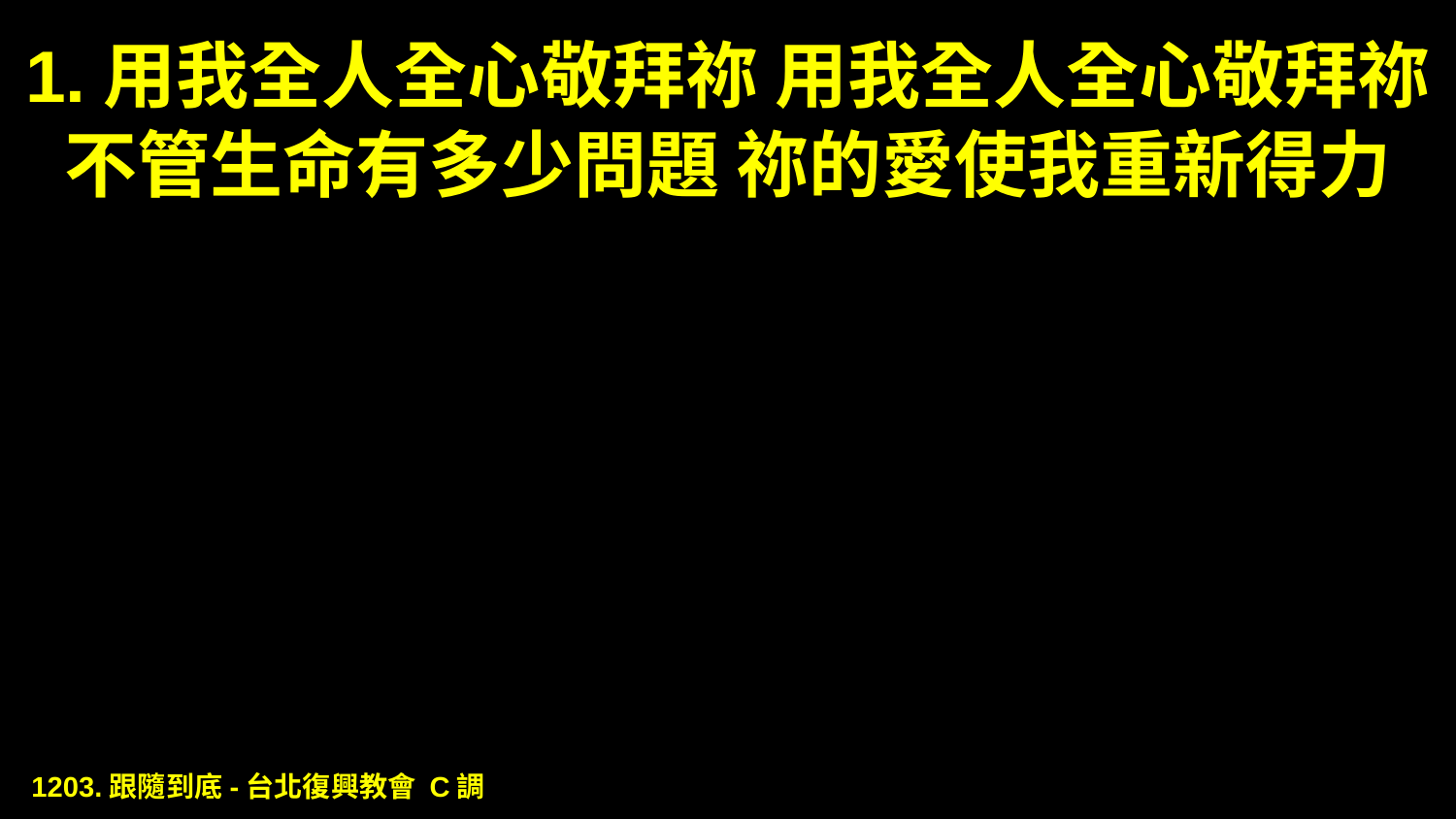

# 1.用我全人全心敬拜祢 用我全人全心敬拜祢 不管生命有多少問題 祢的愛使我重新得力
1203.跟隨到底-台北復興教會 C調